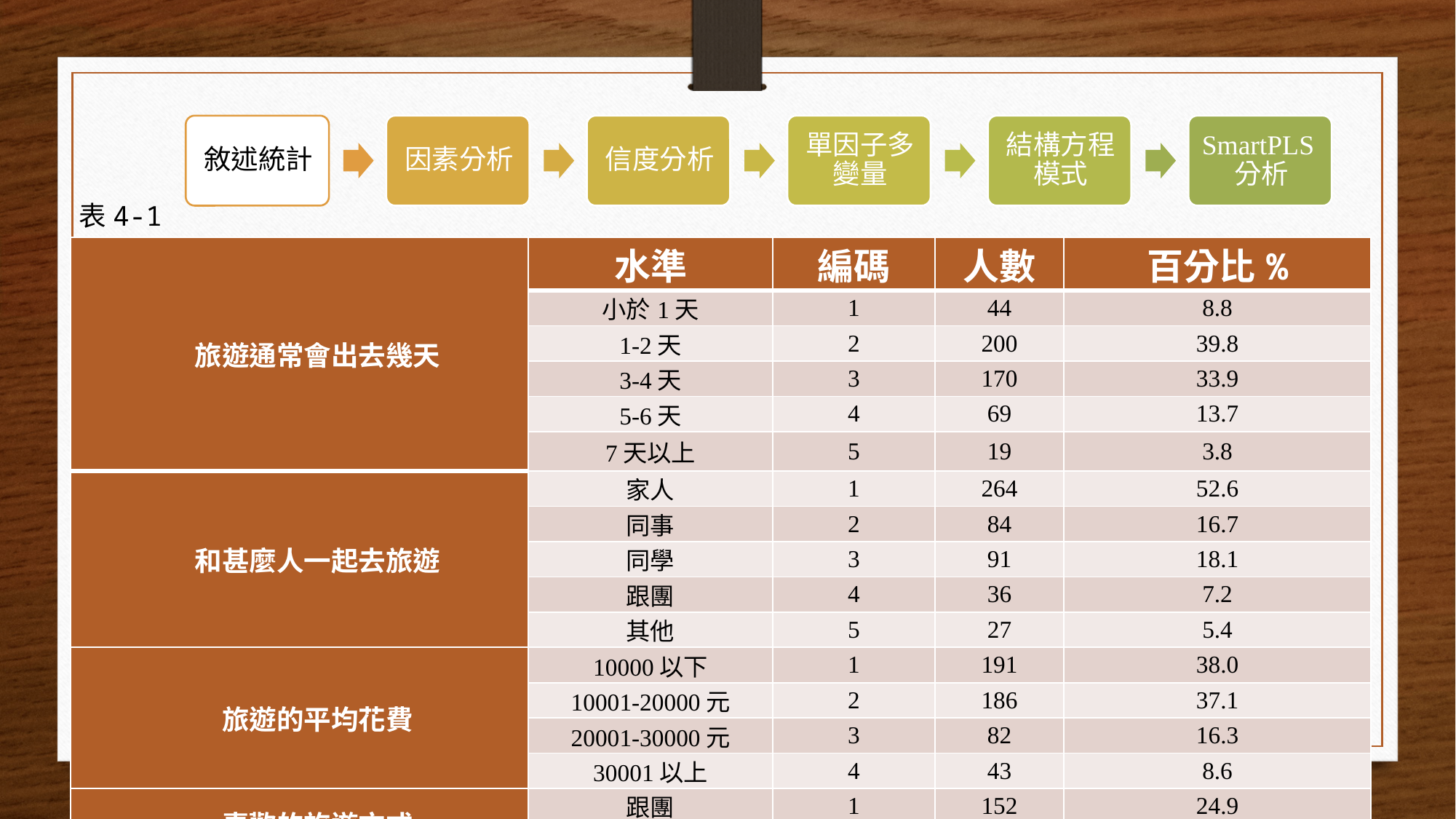

敘述統計

因素分析

信度分析

單因子多變量

結構方程模式

SmartPLS分析
表4-1
| 旅遊通常會出去幾天 | 水準 | 編碼 | 人數 | 百分比% |
| --- | --- | --- | --- | --- |
|  | 小於1天 | 1 | 44 | 8.8 |
|  | 1-2天 | 2 | 200 | 39.8 |
|  | 3-4天 | 3 | 170 | 33.9 |
|  | 5-6天 | 4 | 69 | 13.7 |
|  | 7天以上 | 5 | 19 | 3.8 |
| 和甚麼人一起去旅遊 | 家人 | 1 | 264 | 52.6 |
|  | 同事 | 2 | 84 | 16.7 |
|  | 同學 | 3 | 91 | 18.1 |
|  | 跟團 | 4 | 36 | 7.2 |
|  | 其他 | 5 | 27 | 5.4 |
| 旅遊的平均花費 | 10000以下 | 1 | 191 | 38.0 |
|  | 10001-20000元 | 2 | 186 | 37.1 |
|  | 20001-30000元 | 3 | 82 | 16.3 |
|  | 30001以上 | 4 | 43 | 8.6 |
| 喜歡的旅遊方式 | 跟團 | 1 | 152 | 24.9 |
|  | 自助旅遊 | 2 | 377 | 75.1 |